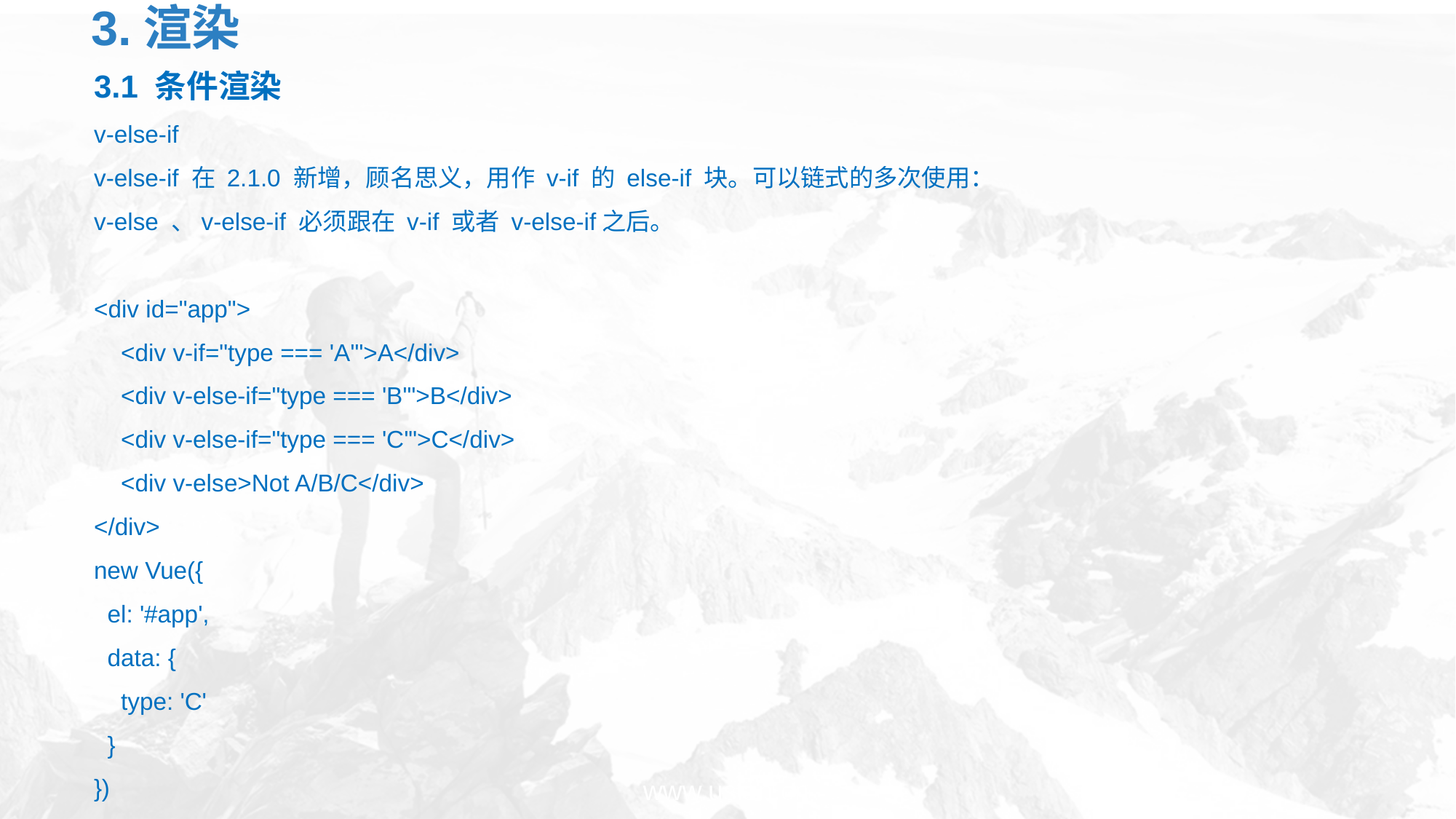

# 3.渲染
3.1 条件渲染
v-else-if
v-else-if 在 2.1.0 新增，顾名思义，用作 v-if 的 else-if 块。可以链式的多次使用：
v-else 、v-else-if 必须跟在 v-if 或者 v-else-if之后。

<div id="app">
    <div v-if="type === 'A'">A</div>
    <div v-else-if="type === 'B'">B</div>
    <div v-else-if="type === 'C'">C</div>
    <div v-else>Not A/B/C</div>
</div>
new Vue({
  el: '#app',
  data: {
    type: 'C'
  }
})
www.usian.cn